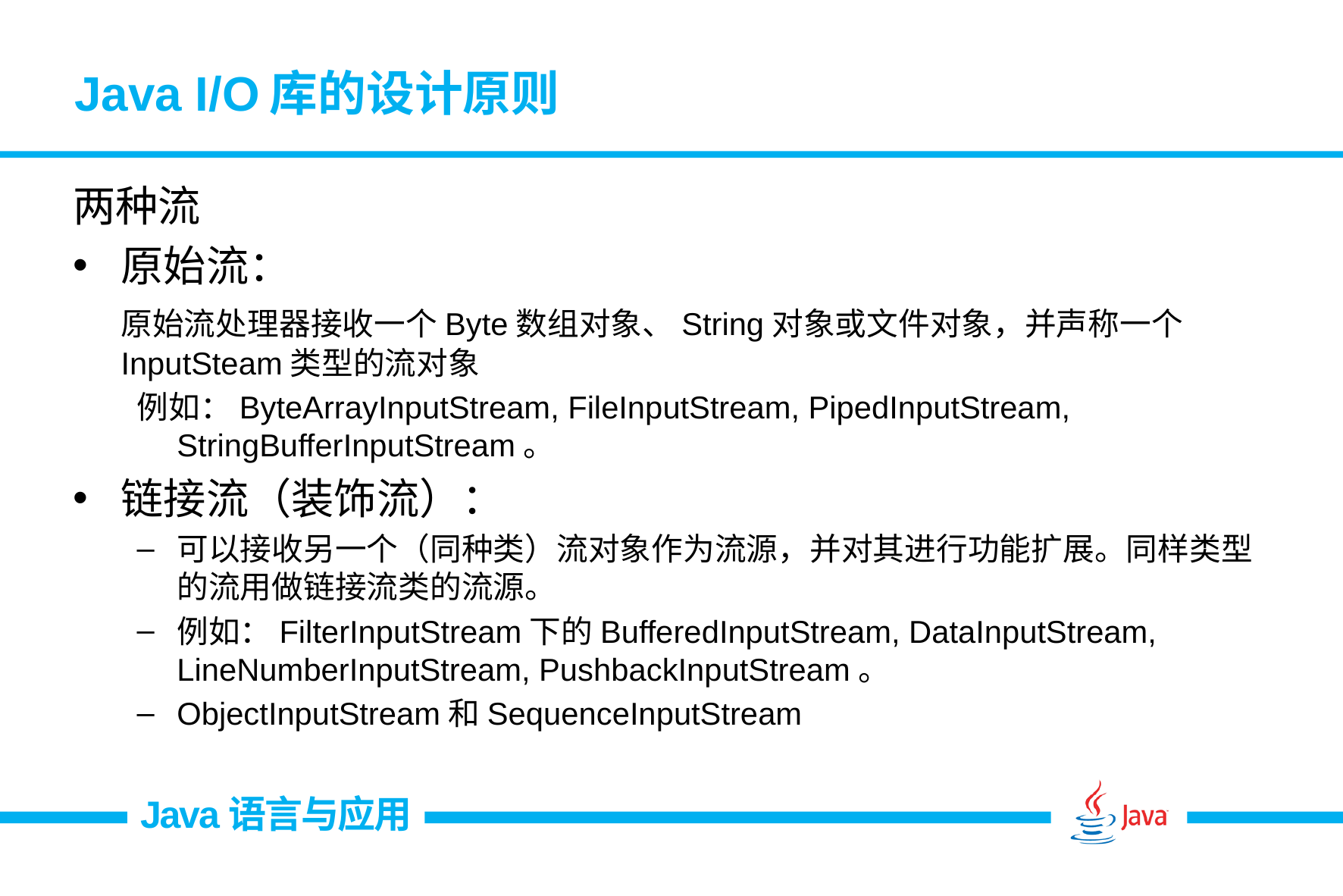

# Java I/O库的设计原则
两种流
原始流：
	原始流处理器接收一个Byte数组对象、String对象或文件对象，并声称一个InputSteam类型的流对象
例如：ByteArrayInputStream, FileInputStream, PipedInputStream, StringBufferInputStream。
链接流（装饰流）：
可以接收另一个（同种类）流对象作为流源，并对其进行功能扩展。同样类型的流用做链接流类的流源。
例如：FilterInputStream下的BufferedInputStream, DataInputStream, LineNumberInputStream, PushbackInputStream。
ObjectInputStream和SequenceInputStream
48